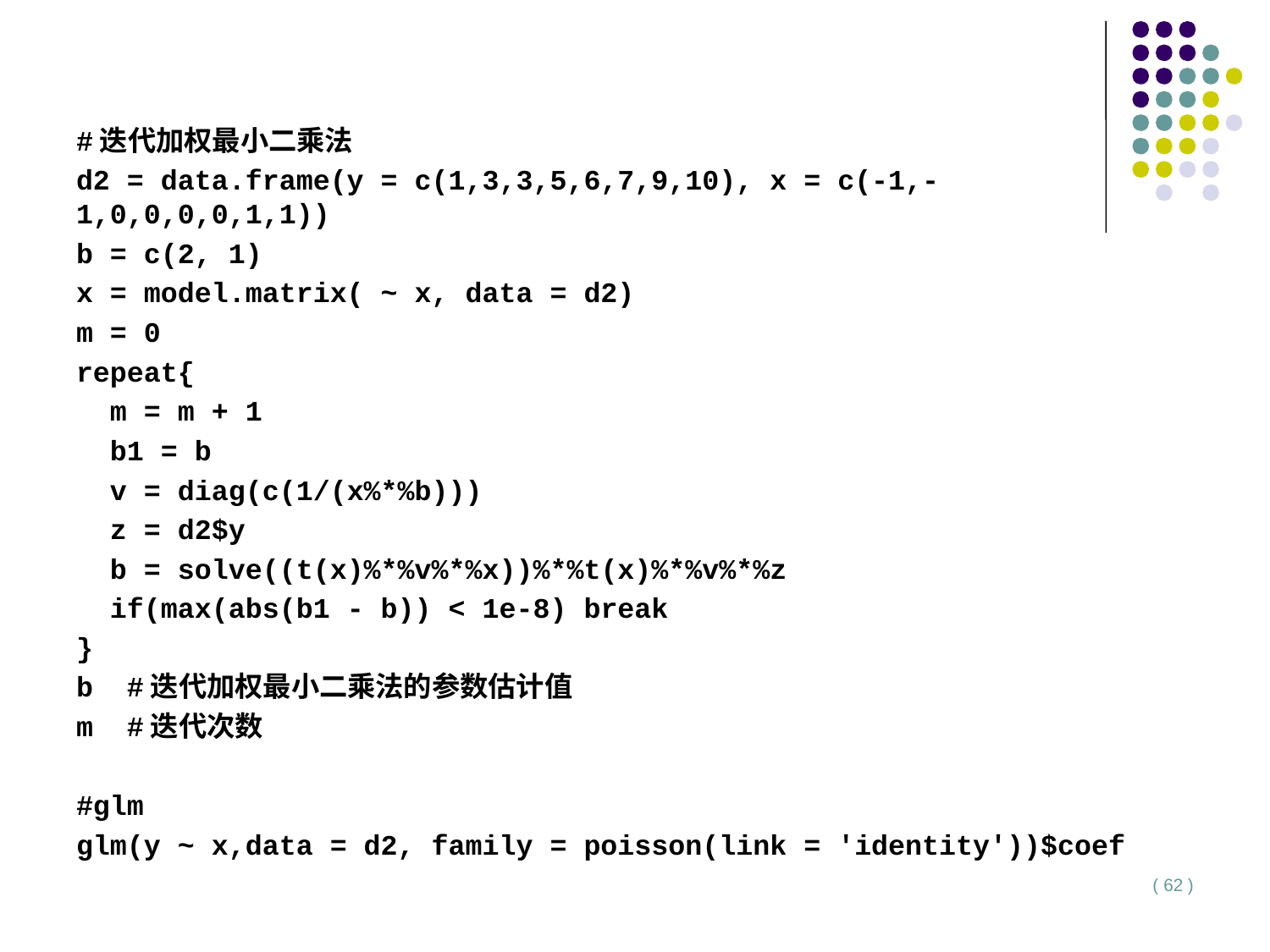

#迭代加权最小二乘法
d2 = data.frame(y = c(1,3,3,5,6,7,9,10), x = c(-1,-1,0,0,0,0,1,1))
b = c(2, 1)
x = model.matrix( ~ x, data = d2)
m = 0
repeat{
  m = m + 1
  b1 = b
  v = diag(c(1/(x%*%b)))
  z = d2$y
  b = solve((t(x)%*%v%*%x))%*%t(x)%*%v%*%z
  if(max(abs(b1 - b)) < 1e-8) break
}
b  #迭代加权最小二乘法的参数估计值
m  #迭代次数

#glm
glm(y ~ x,data = d2, family = poisson(link = 'identity'))$coef

( 62 )